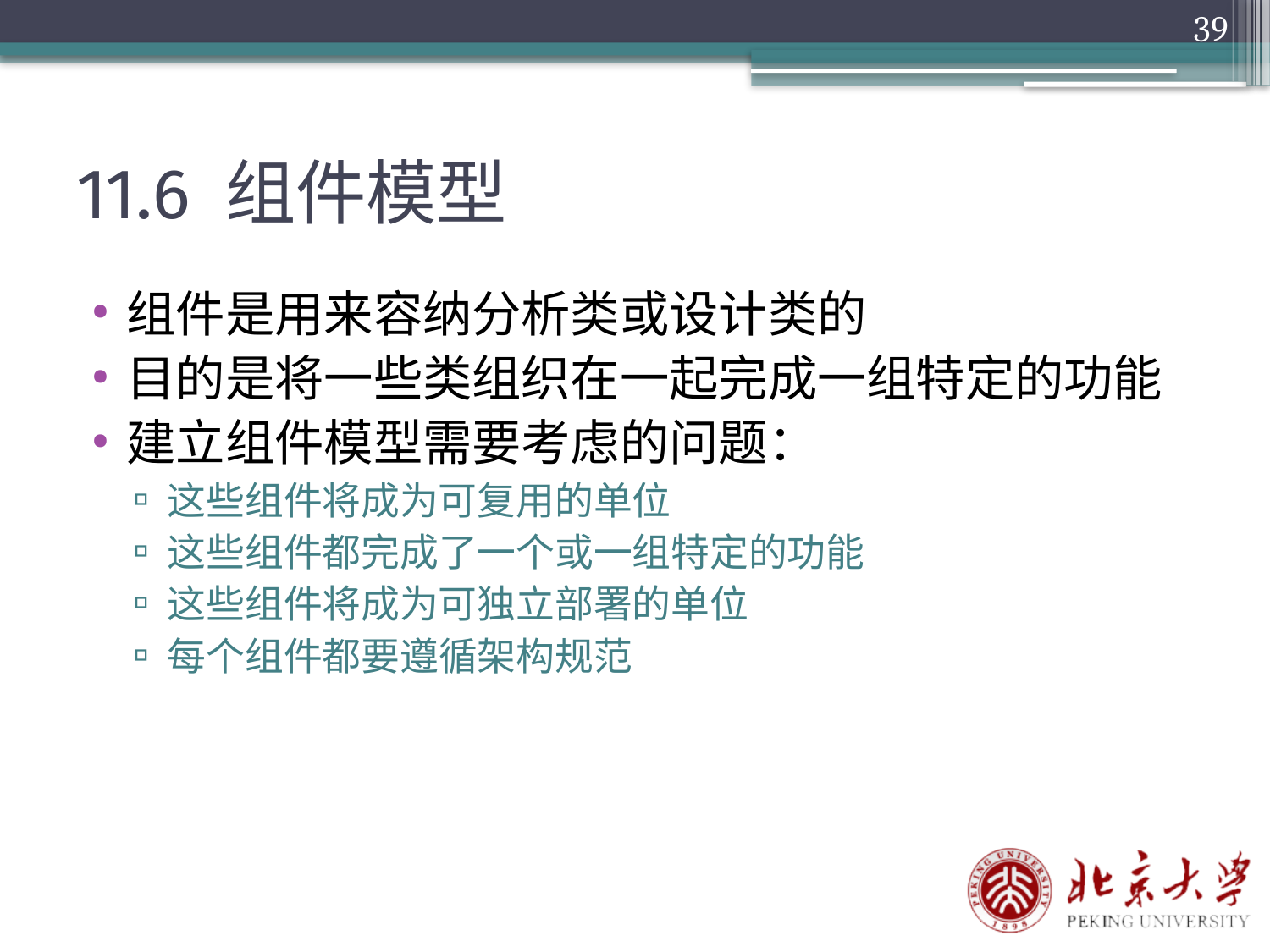

39
# 11.6 组件模型
组件是用来容纳分析类或设计类的
目的是将一些类组织在一起完成一组特定的功能
建立组件模型需要考虑的问题：
这些组件将成为可复用的单位
这些组件都完成了一个或一组特定的功能
这些组件将成为可独立部署的单位
每个组件都要遵循架构规范